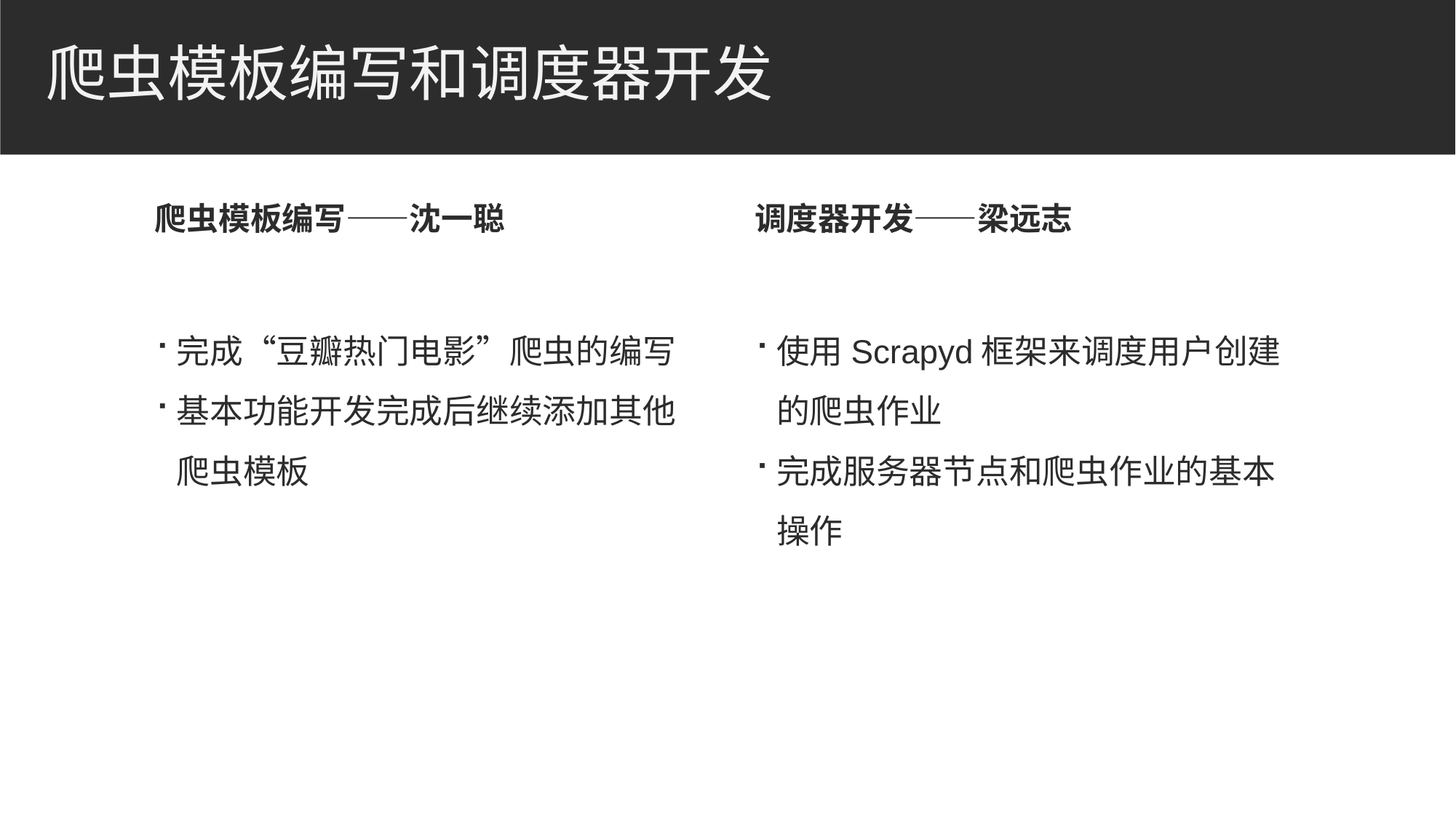

# 爬虫模板编写和调度器开发
爬虫模板编写——沈一聪
调度器开发——梁远志

使用Scrapyd框架来调度用户创建的爬虫作业
完成服务器节点和爬虫作业的基本操作

完成“豆瓣热门电影”爬虫的编写
基本功能开发完成后继续添加其他爬虫模板